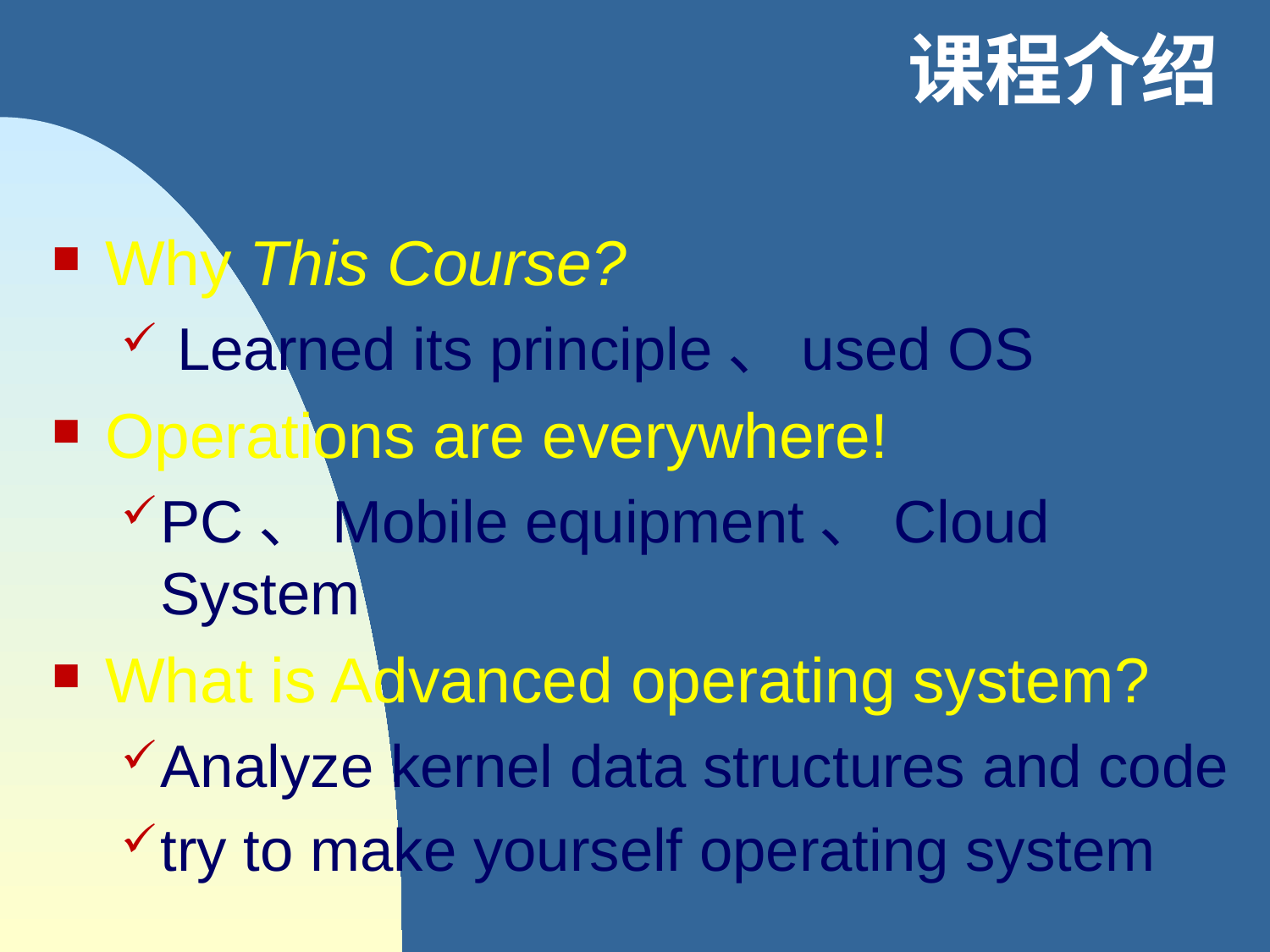

# 课程介绍
Why This Course?
 Learned its principle、used OS
Operations are everywhere!
PC、Mobile equipment、Cloud System
What is Advanced operating system?
Analyze kernel data structures and code
try to make yourself operating system